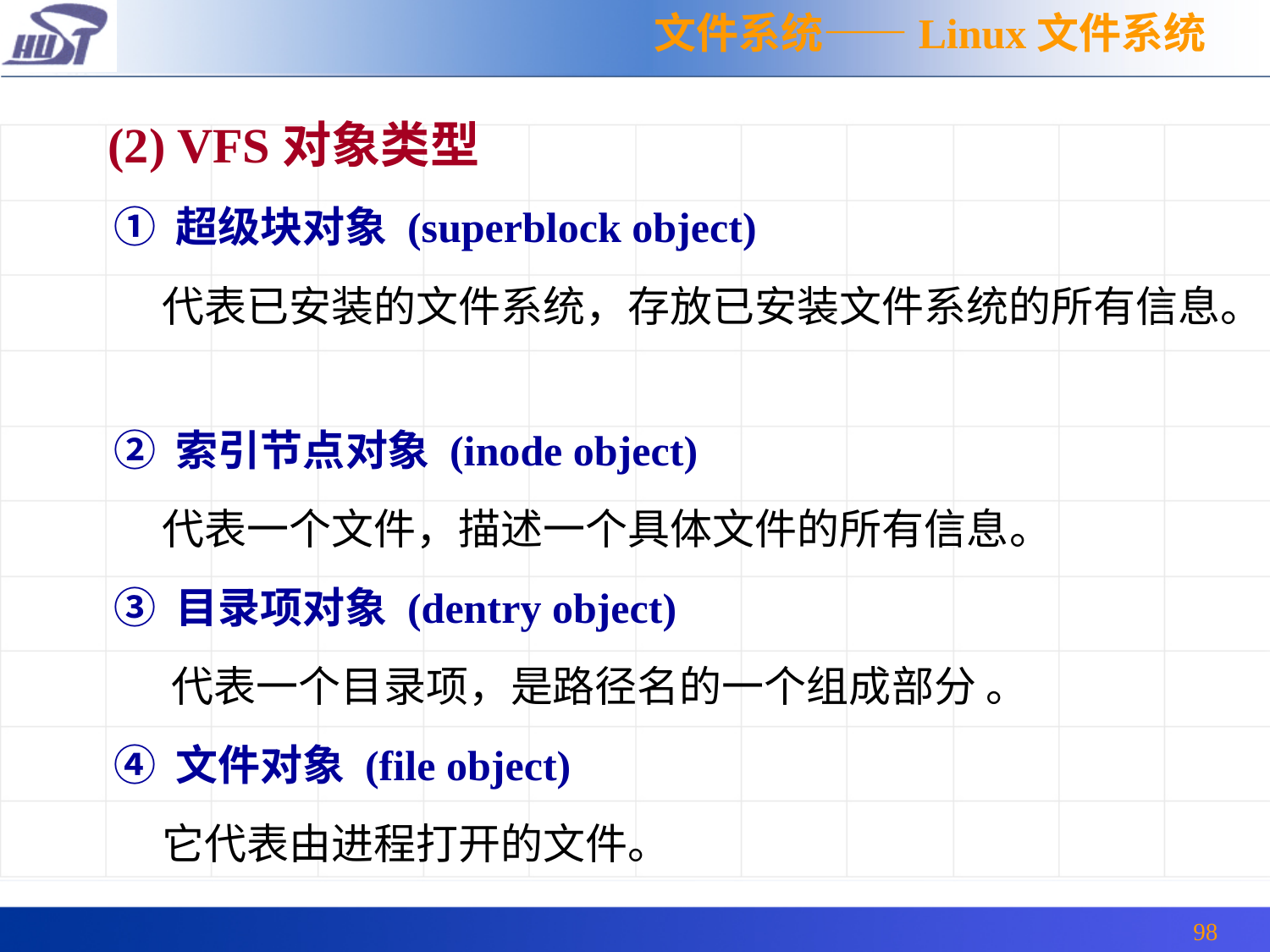

文件系统——Linux文件系统
      (2) VFS对象类型
① 超级块对象 (superblock object)
    代表已安装的文件系统，存放已安装文件系统的所有信息。
② 索引节点对象 (inode object)
    代表一个文件，描述一个具体文件的所有信息。
③ 目录项对象 (dentry object)
     代表一个目录项，是路径名的一个组成部分 。
④ 文件对象 (file object)
    它代表由进程打开的文件。
98